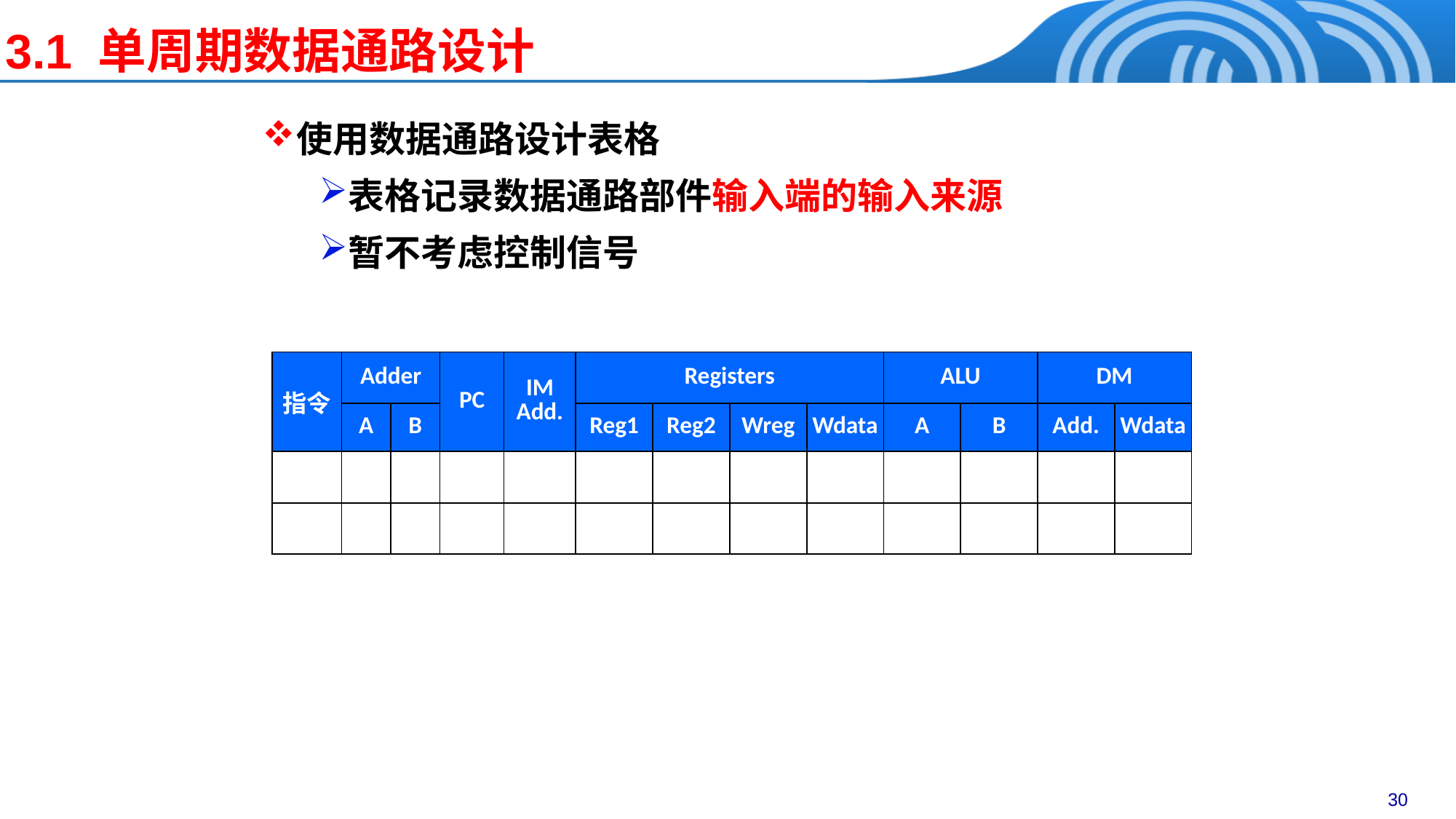

3.1 单周期数据通路设计
使用数据通路设计表格
表格记录数据通路部件输入端的输入来源
暂不考虑控制信号

| 指令 | Adder |  | PC | IM Add. | Registers |  |  |  | ALU |  | DM |  |
| --- | --- | --- | --- | --- | --- | --- | --- | --- | --- | --- | --- | --- |
|  | A | B |  |  | Reg1 | Reg2 | Wreg | Wdata | A | B | Add. | Wdata |
|  |  |  |  |  |  |  |  |  |  |  |  |  |
|  |  |  |  |  |  |  |  |  |  |  |  |  |